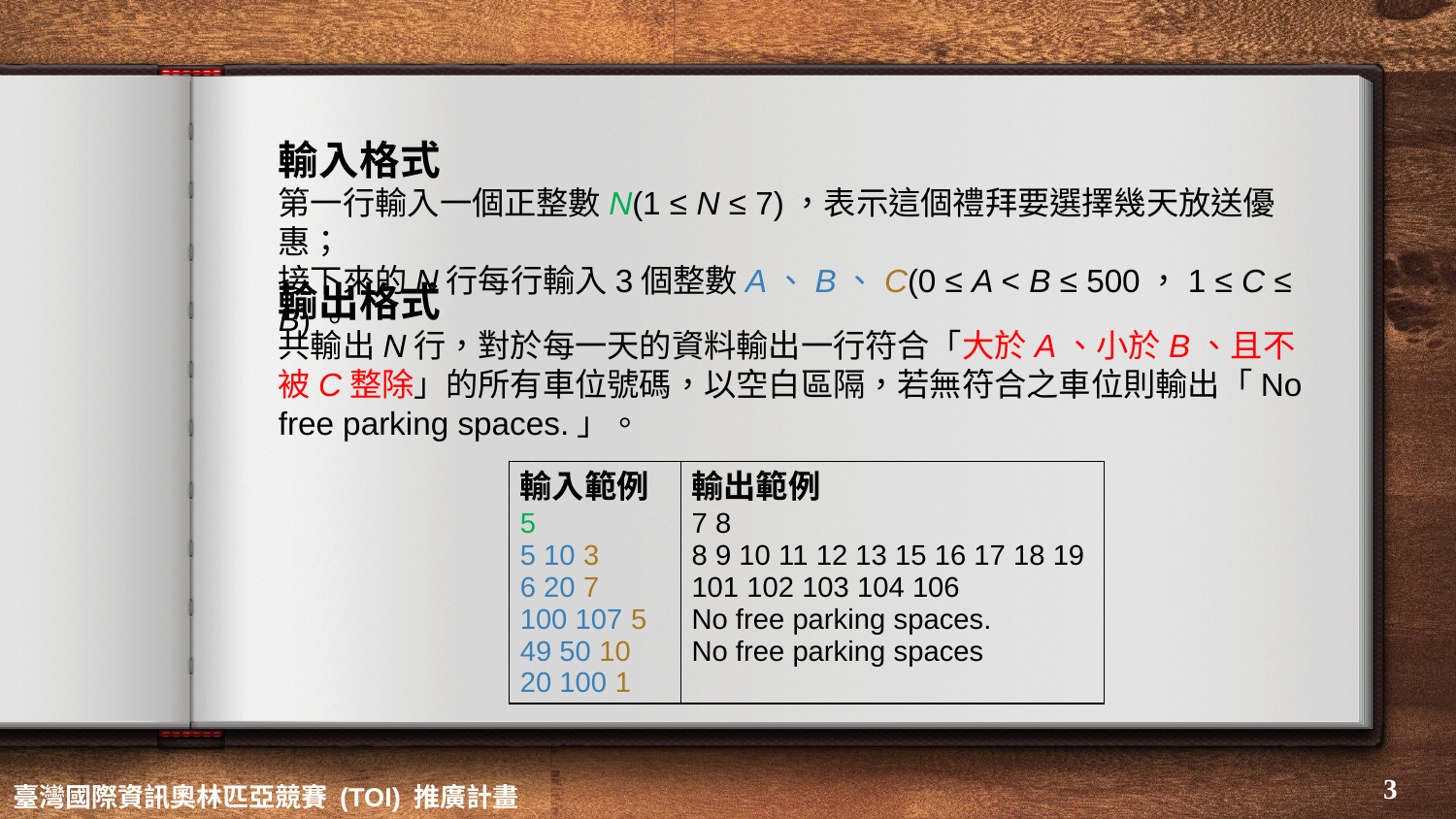

輸入格式
第一行輸入一個正整數N(1 ≤ N ≤ 7)，表示這個禮拜要選擇幾天放送優惠；
接下來的N行每行輸入3個整數A、B、C(0 ≤ A < B ≤ 500，1 ≤ C ≤ B)。
輸出格式
共輸出N行，對於每一天的資料輸出一行符合「大於A、小於B、且不被C整除」的所有車位號碼，以空白區隔，若無符合之車位則輸出「No free parking spaces.」。
| 輸入範例 5 5 10 3 6 20 7 100 107 5 49 50 10 20 100 1 | 輸出範例 7 8 8 9 10 11 12 13 15 16 17 18 19 101 102 103 104 106 No free parking spaces. No free parking spaces |
| --- | --- |
3